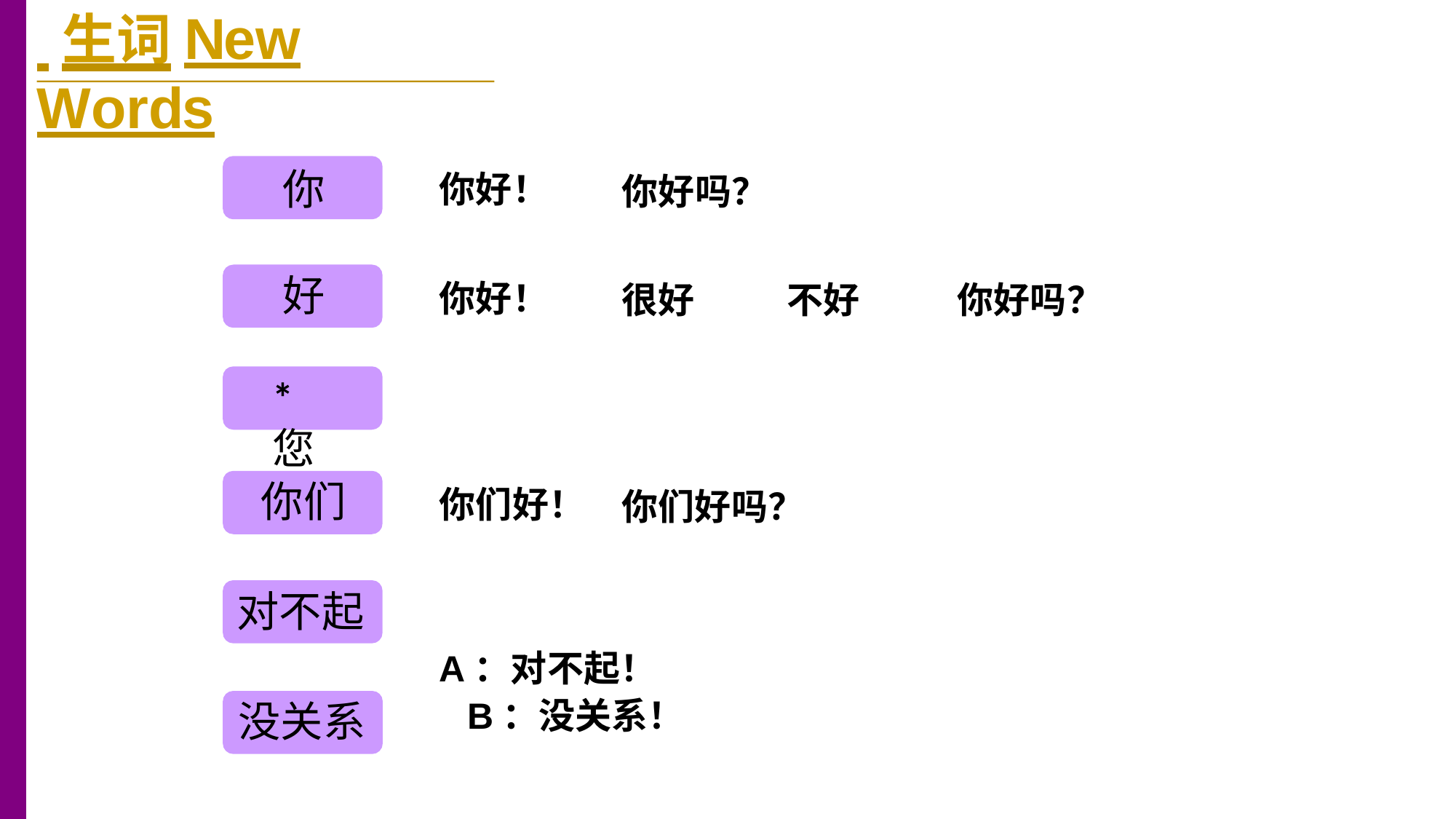

# 生词New Words

你
你好！
你好吗？

好
你好！
很好
不好
你好吗？

*您

你们
你们好！
你们好吗？

对不起
A：对不起！  B：没关系！

没关系